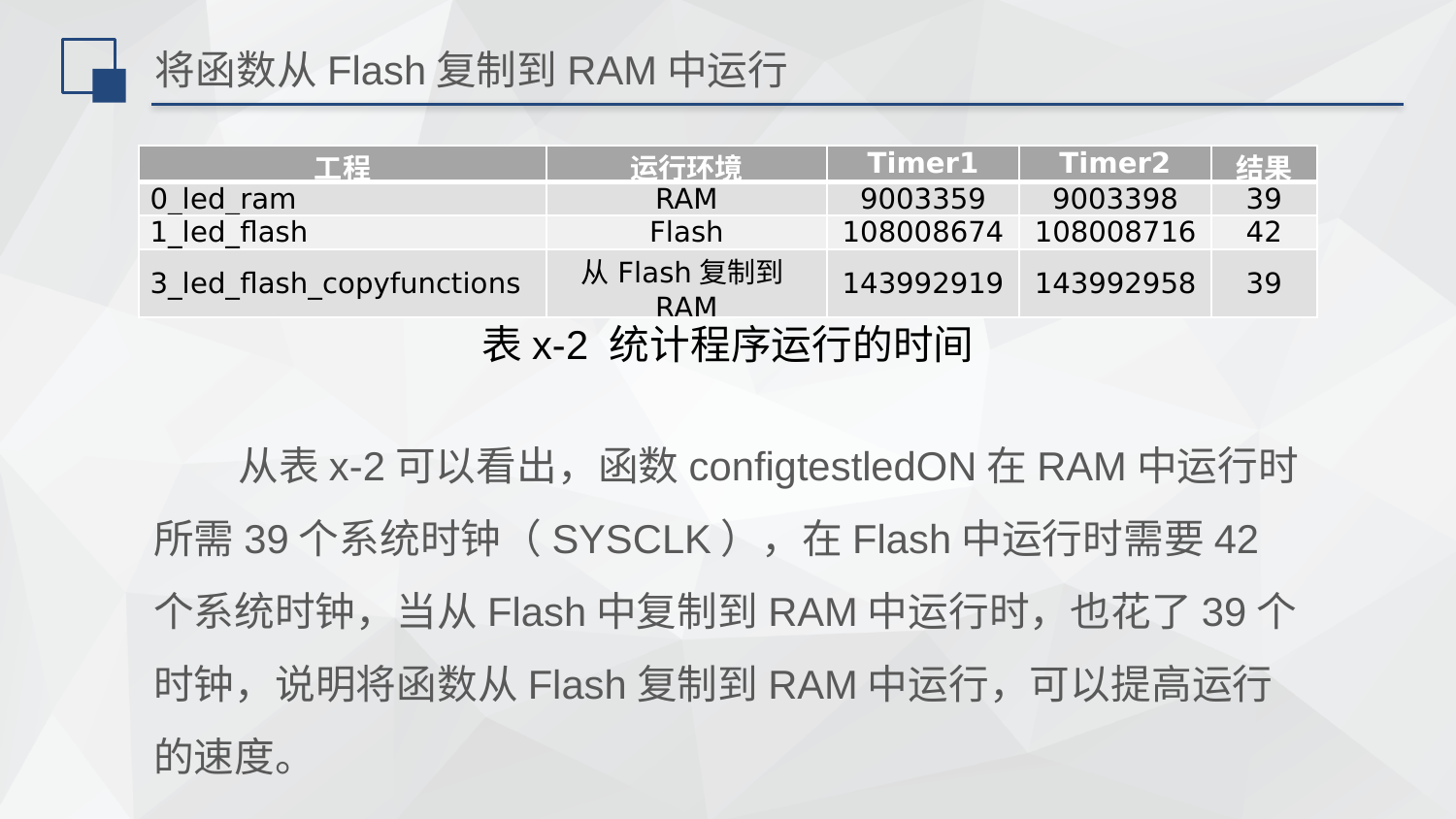

# 将函数从Flash复制到RAM中运行
| 工程 | 运行环境 | Timer1 | Timer2 | 结果 |
| --- | --- | --- | --- | --- |
| 0\_led\_ram | RAM | 9003359 | 9003398 | 39 |
| 1\_led\_flash | Flash | 108008674 | 108008716 | 42 |
| 3\_led\_flash\_copyfunctions | 从Flash复制到RAM | 143992919 | 143992958 | 39 |
表x-2 统计程序运行的时间
从表x-2可以看出，函数configtestledON在RAM中运行时所需39个系统时钟（SYSCLK），在Flash中运行时需要42个系统时钟，当从Flash中复制到RAM中运行时，也花了39个时钟，说明将函数从Flash复制到RAM中运行，可以提高运行的速度。